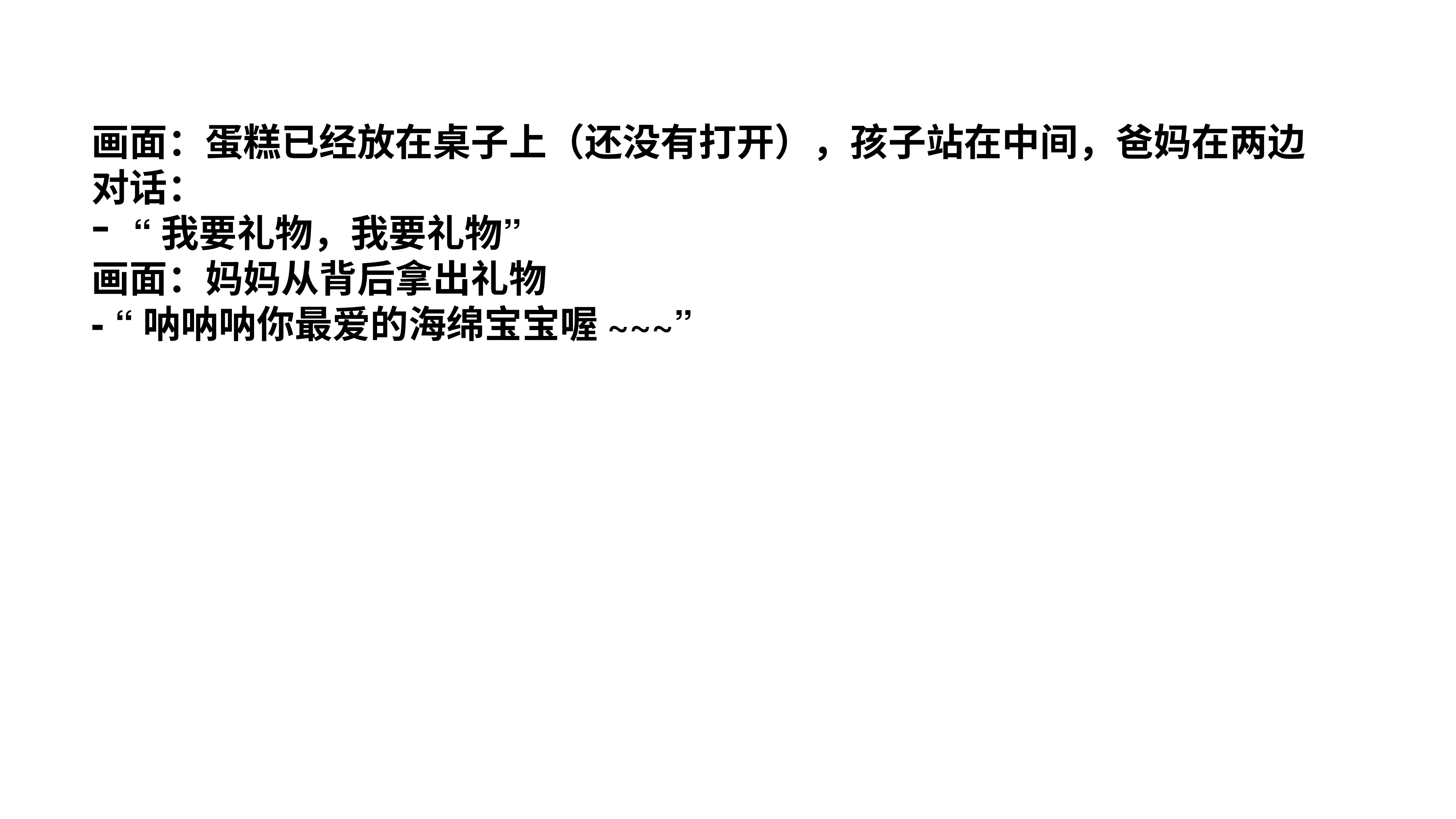

画面：蛋糕已经放在桌子上（还没有打开），孩子站在中间，爸妈在两边
对话：
“我要礼物，我要礼物”
画面：妈妈从背后拿出礼物
- “呐呐呐你最爱的海绵宝宝喔~~~”